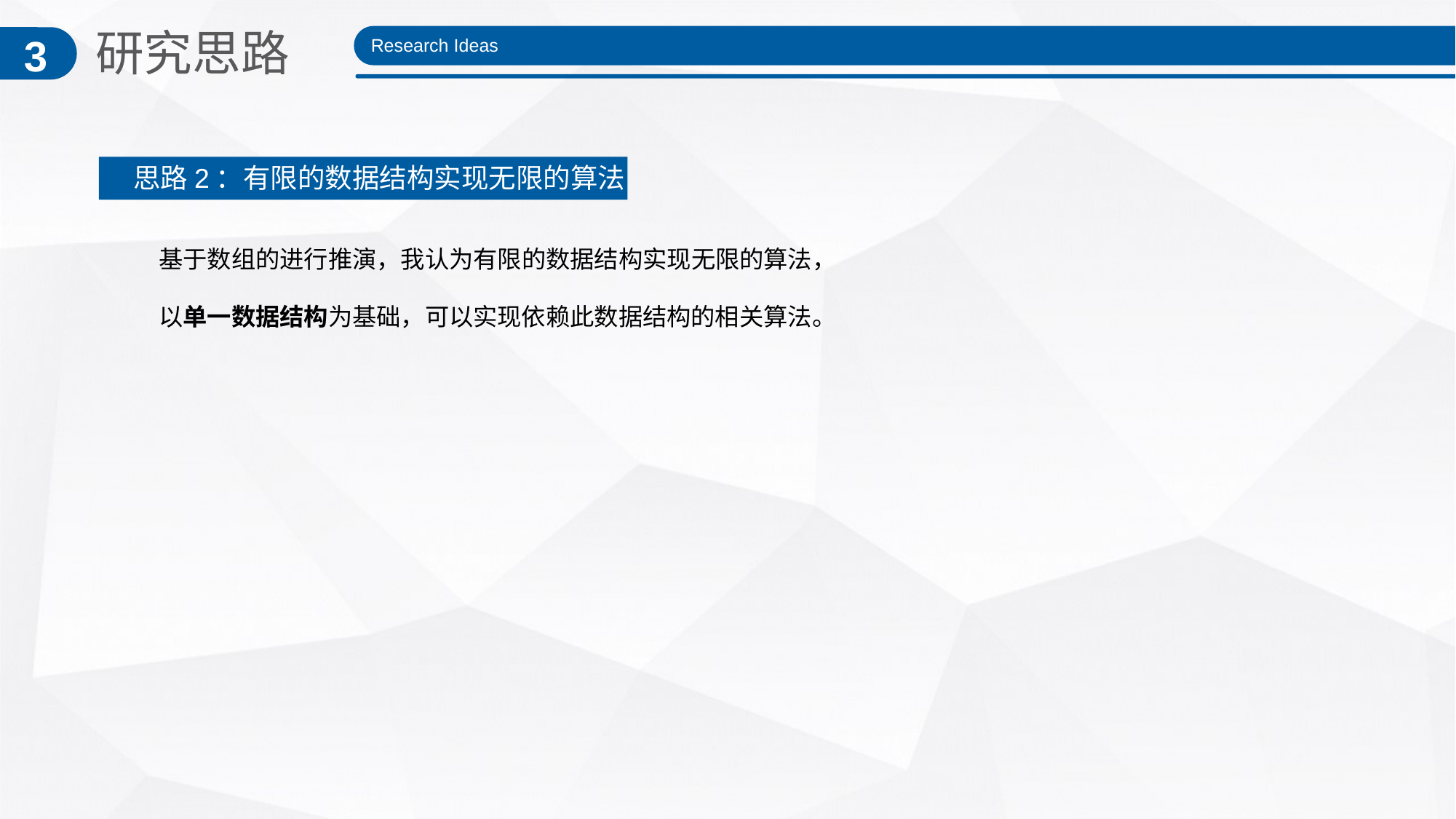

研究思路
3

Research Ideas

思路2：有限的数据结构实现无限的算法

        基于数组的进行推演，我认为有限的数据结构实现无限的算法，

        以单一数据结构为基础，可以实现依赖此数据结构的相关算法。